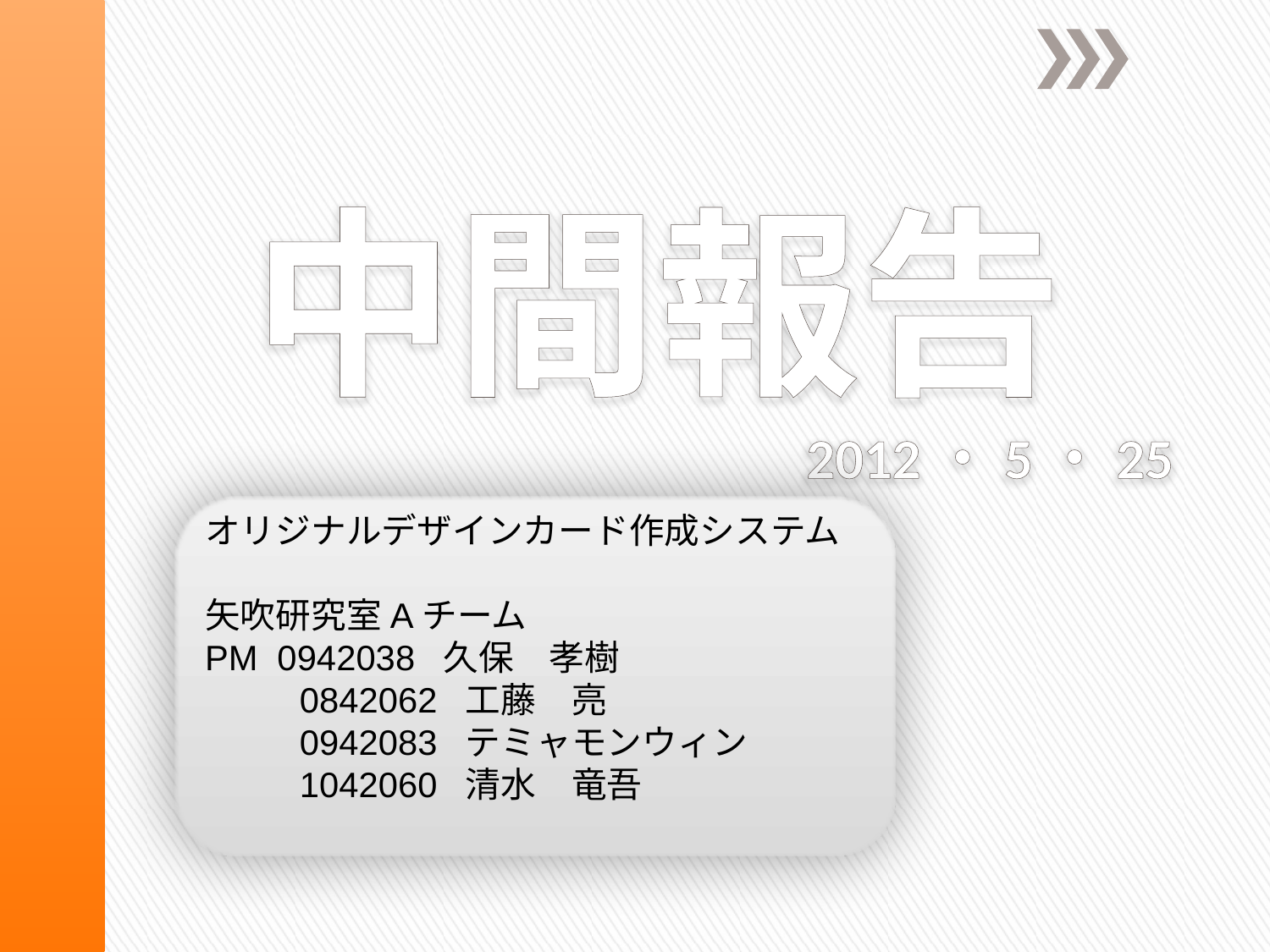

# 中間報告
2012・5・25
オリジナルデザインカード作成システム

矢吹研究室Aチーム
PM  0942038  久保　孝樹
　　  0842062  工藤　亮
　　  0942083  テミャモンウィン
　　  1042060  清水　竜吾